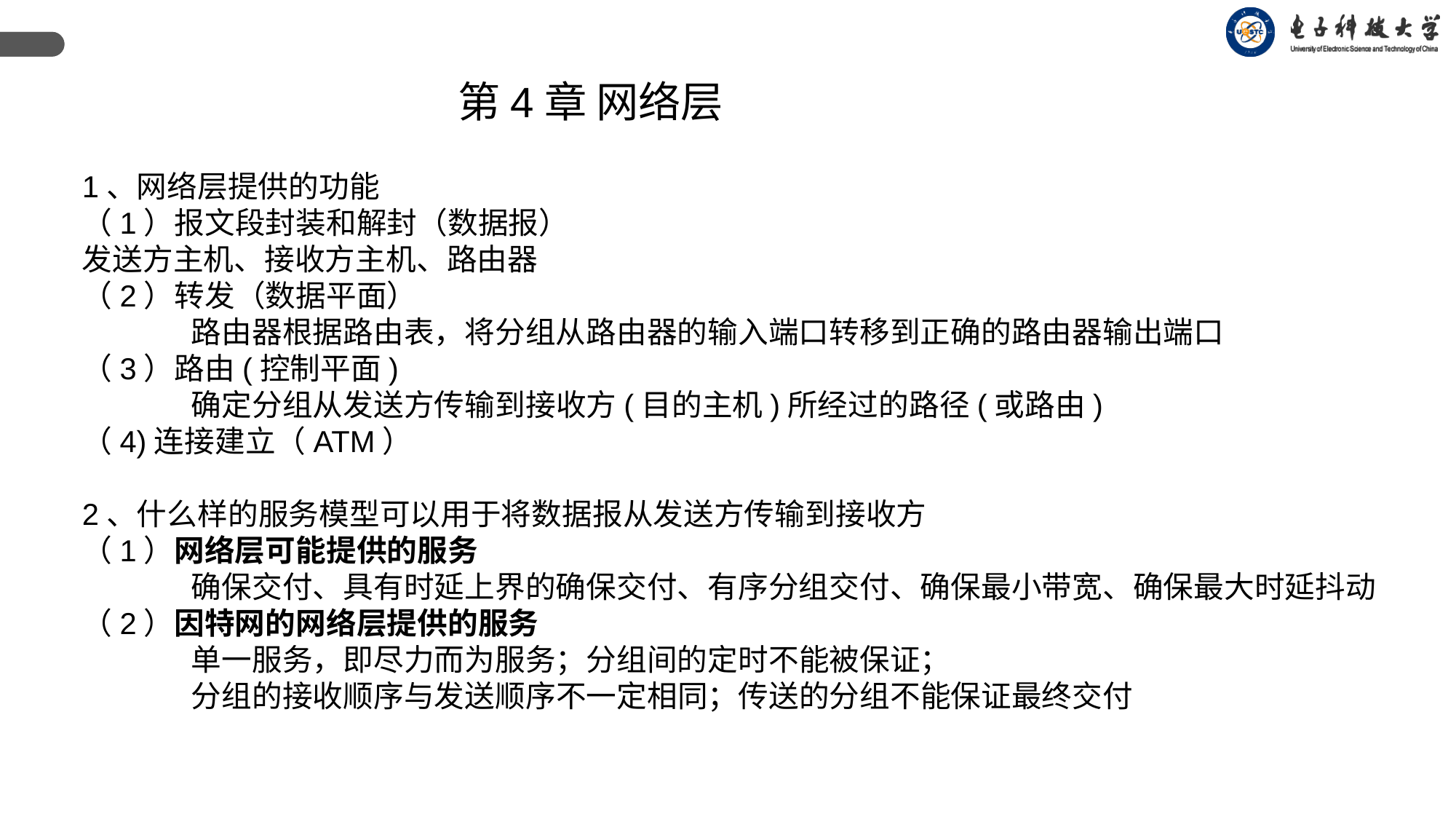

第4章 网络层
1、网络层提供的功能
（1）报文段封装和解封（数据报）
发送方主机、接收方主机、路由器
（2）转发（数据平面）
 	路由器根据路由表，将分组从路由器的输入端口转移到正确的路由器输出端口
（3）路由(控制平面)
	确定分组从发送方传输到接收方(目的主机)所经过的路径(或路由)
（4)连接建立（ATM）

2、什么样的服务模型可以用于将数据报从发送方传输到接收方
（1）网络层可能提供的服务
	确保交付、具有时延上界的确保交付、有序分组交付、确保最小带宽、确保最大时延抖动
（2）因特网的网络层提供的服务
	单一服务，即尽力而为服务；分组间的定时不能被保证；
	分组的接收顺序与发送顺序不一定相同；传送的分组不能保证最终交付